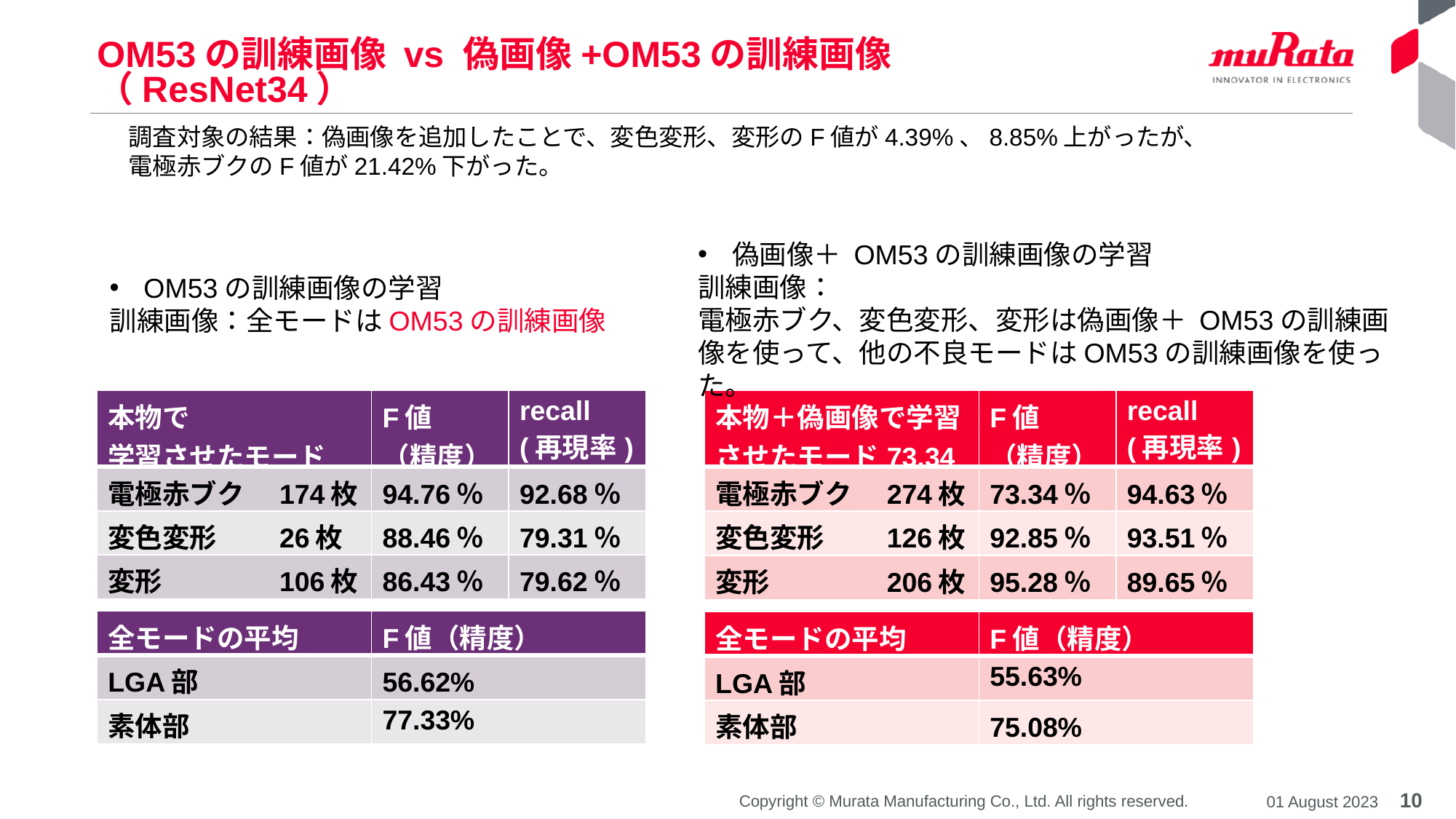

# OM53の訓練画像 vs 偽画像+OM53の訓練画像 （ResNet34）
調査対象の結果：偽画像を追加したことで、変色変形、変形のF値が4.39%、8.85%上がったが、
電極赤ブクのF値が21.42%下がった。

偽画像＋ OM53の訓練画像の学習
訓練画像：
電極赤ブク、変色変形、変形は偽画像＋ OM53の訓練画像を使って、他の不良モードはOM53の訓練画像を使った。

OM53の訓練画像の学習
訓練画像：全モードはOM53の訓練画像

| 本物で 学習させたモード | F値 （精度） | recall (再現率) |
| --- | --- | --- |
| 電極赤ブク　174枚 | 94.76％ | 92.68％ |
| 変色変形　　26枚 | 88.46％ | 79.31％ |
| 変形　　　　106枚 | 86.43％ | 79.62％ |
| 本物＋偽画像で学習させたモード73.34 | F値 （精度） | recall (再現率) |
| --- | --- | --- |
| 電極赤ブク　274枚 | 73.34％ | 94.63％ |
| 変色変形　　126枚 | 92.85％ | 93.51％ |
| 変形　　　　206枚 | 95.28％ | 89.65％ |
| 全モードの平均 | F値（精度） |
| --- | --- |
| LGA部 | 56.62% |
| 素体部 | 77.33% |
| 全モードの平均 | F値（精度） |
| --- | --- |
| LGA部 | 55.63% |
| 素体部 | 75.08% |